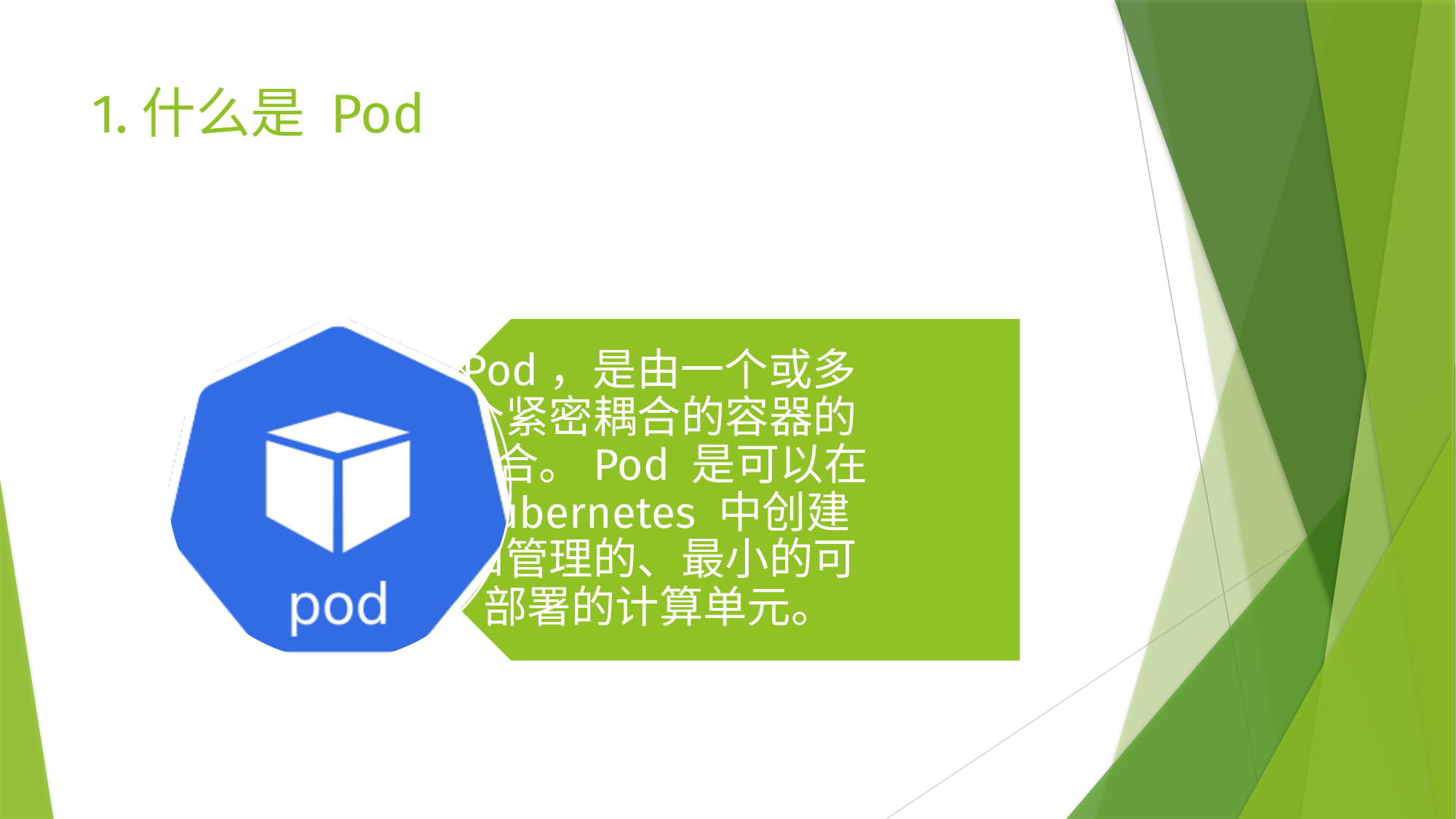

# 1.什么是 Pod
Pod，是由一个或多个紧密耦合的容器的集合。Pod 是可以在 Kubernetes 中创建和管理的、最小的可部署的计算单元。